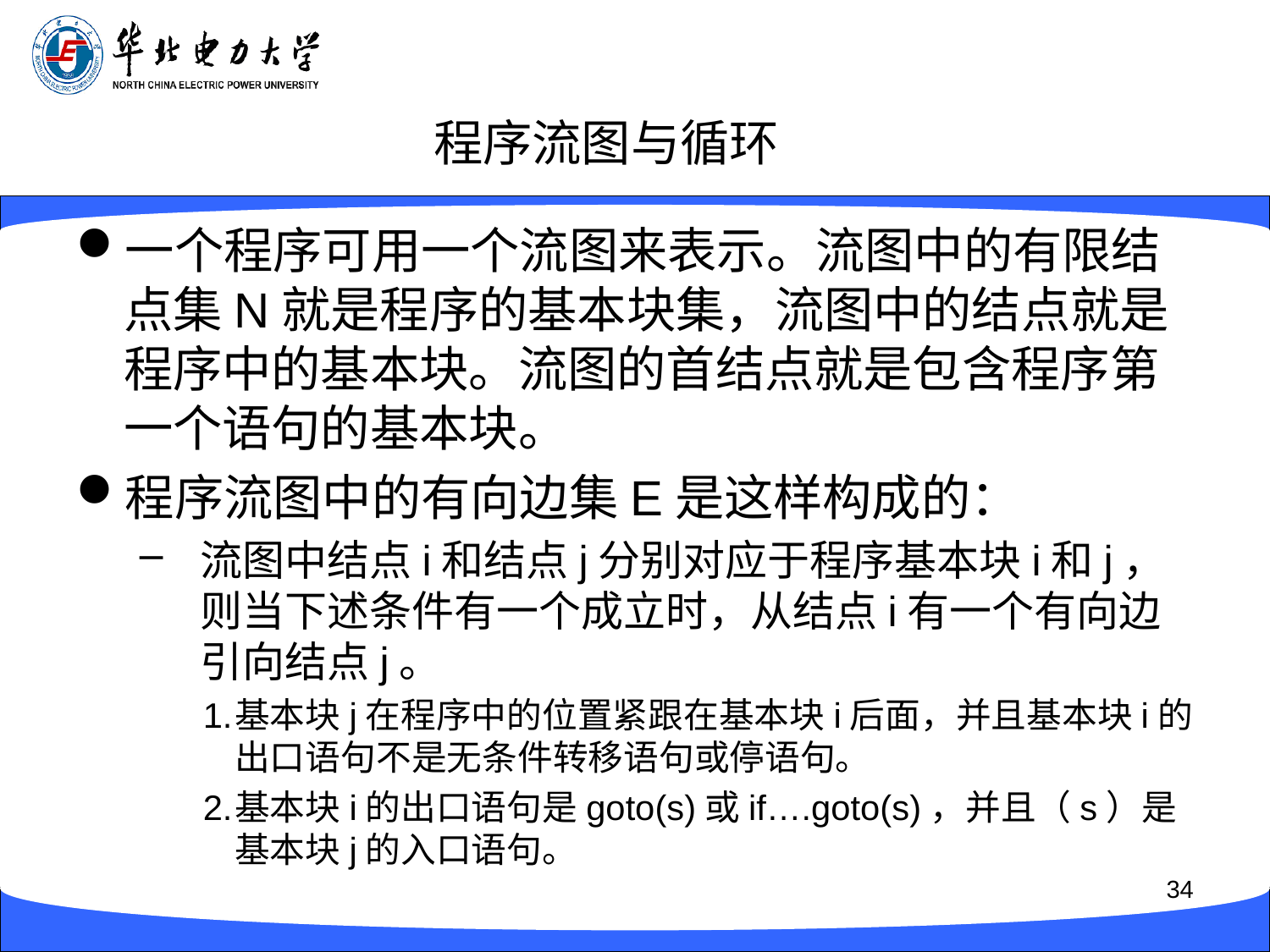

# 程序流图与循环
一个程序可用一个流图来表示。流图中的有限结点集N就是程序的基本块集，流图中的结点就是程序中的基本块。流图的首结点就是包含程序第一个语句的基本块。
程序流图中的有向边集E是这样构成的：
流图中结点i和结点j分别对应于程序基本块i和j，则当下述条件有一个成立时，从结点i有一个有向边引向结点j。
基本块j在程序中的位置紧跟在基本块i后面，并且基本块i的出口语句不是无条件转移语句或停语句。
基本块i的出口语句是goto(s)或if….goto(s)，并且（s）是基本块j的入口语句。
34